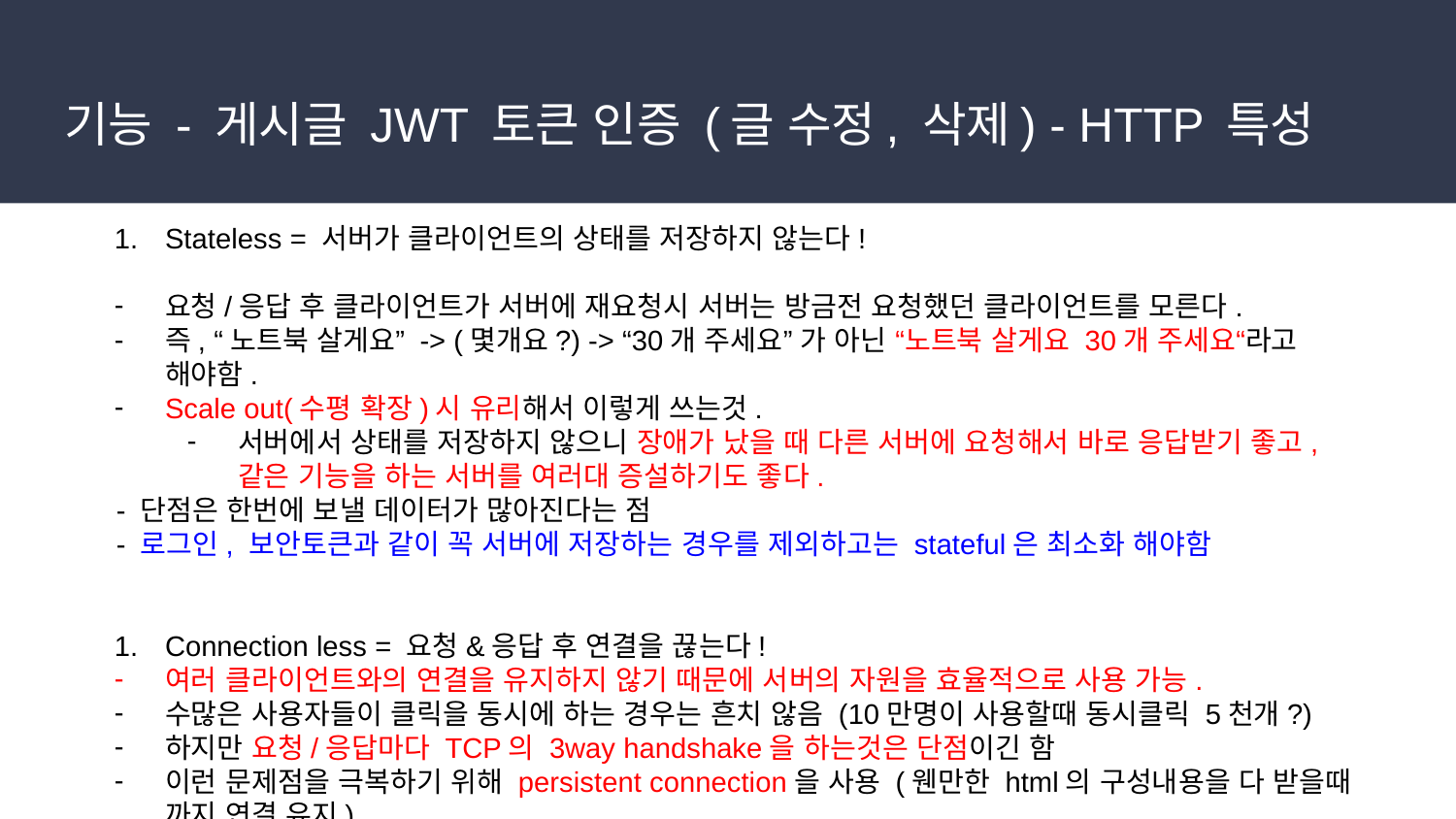

# 기능 - 게시글 JWT 토큰 인증 (글 수정, 삭제) - HTTP 특성

Stateless = 서버가 클라이언트의 상태를 저장하지 않는다!

요청/응답 후 클라이언트가 서버에 재요청시 서버는 방금전 요청했던 클라이언트를 모른다.
즉, “노트북 살게요” -> (몇개요?) -> “30개 주세요” 가 아닌 “노트북 살게요 30개 주세요“라고 해야함.
Scale out(수평 확장)시 유리해서 이렇게 쓰는것.
서버에서 상태를 저장하지 않으니 장애가 났을 때 다른 서버에 요청해서 바로 응답받기 좋고, 같은 기능을 하는 서버를 여러대 증설하기도 좋다.
   - 단점은 한번에 보낼 데이터가 많아진다는 점
   - 로그인, 보안토큰과 같이 꼭 서버에 저장하는 경우를 제외하고는 stateful은 최소화 해야함

Connection less = 요청&응답 후 연결을 끊는다!
여러 클라이언트와의 연결을 유지하지 않기 때문에 서버의 자원을 효율적으로 사용 가능.
수많은 사용자들이 클릭을 동시에 하는 경우는 흔치 않음 (10만명이 사용할때 동시클릭 5천개?)
하지만 요청/응답마다 TCP의 3way handshake을 하는것은 단점이긴 함
이런 문제점을 극복하기 위해 persistent connection을 사용 (웬만한 html의 구성내용을 다 받을때 까지 연결 유지)